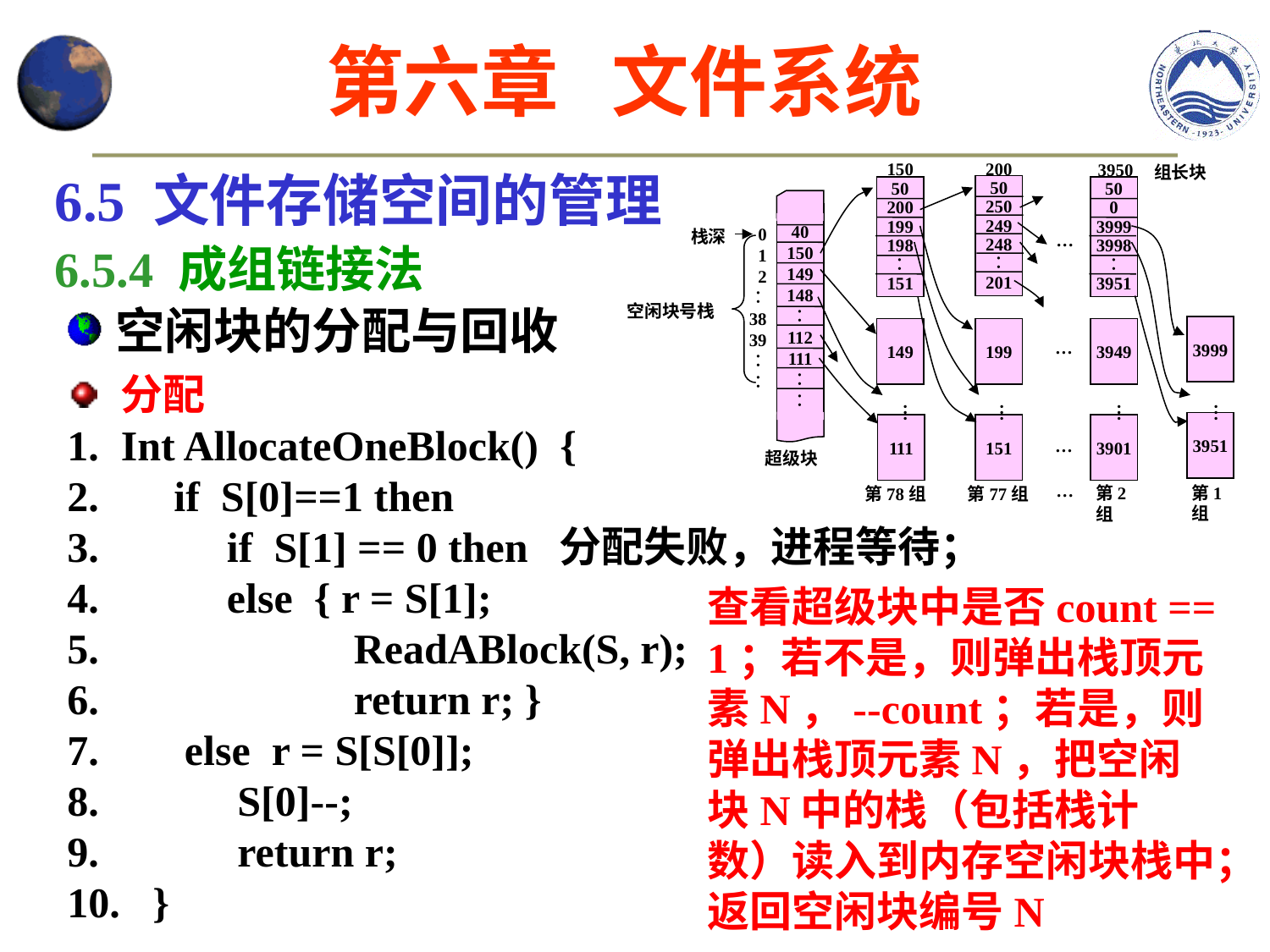

第六章   文件系统
6.5 文件存储空间的管理
6.5.4 成组链接法
150
200
3950
组长块
50
250
249
248
︰
201
50
200
199
198
︰
151
50
0
3999
3998
︰
3951

40
150
149
148
︰
112
111
︰
︰

0
1
2
︰
38
39
︰
︰

栈深

…

空闲块号栈

3999
149
199
3949

…

…
…
…
…
3951

111
151
3901

…
超级块
…
第1组
第2组
第78组
第77组
空闲块的分配与回收
分配
Int AllocateOneBlock()  {
     if  S[0]==1 then
          if  S[1] == 0 then  分配失败，进程等待；
          else  { r = S[1];
                      ReadABlock(S, r);
                      return r; }
      else  r = S[S[0]];
           S[0]--;
           return r;
   }
查看超级块中是否count == 1；若不是，则弹出栈顶元素N，--count；若是，则弹出栈顶元素N，把空闲块N中的栈（包括栈计数）读入到内存空闲块栈中；返回空闲块编号N